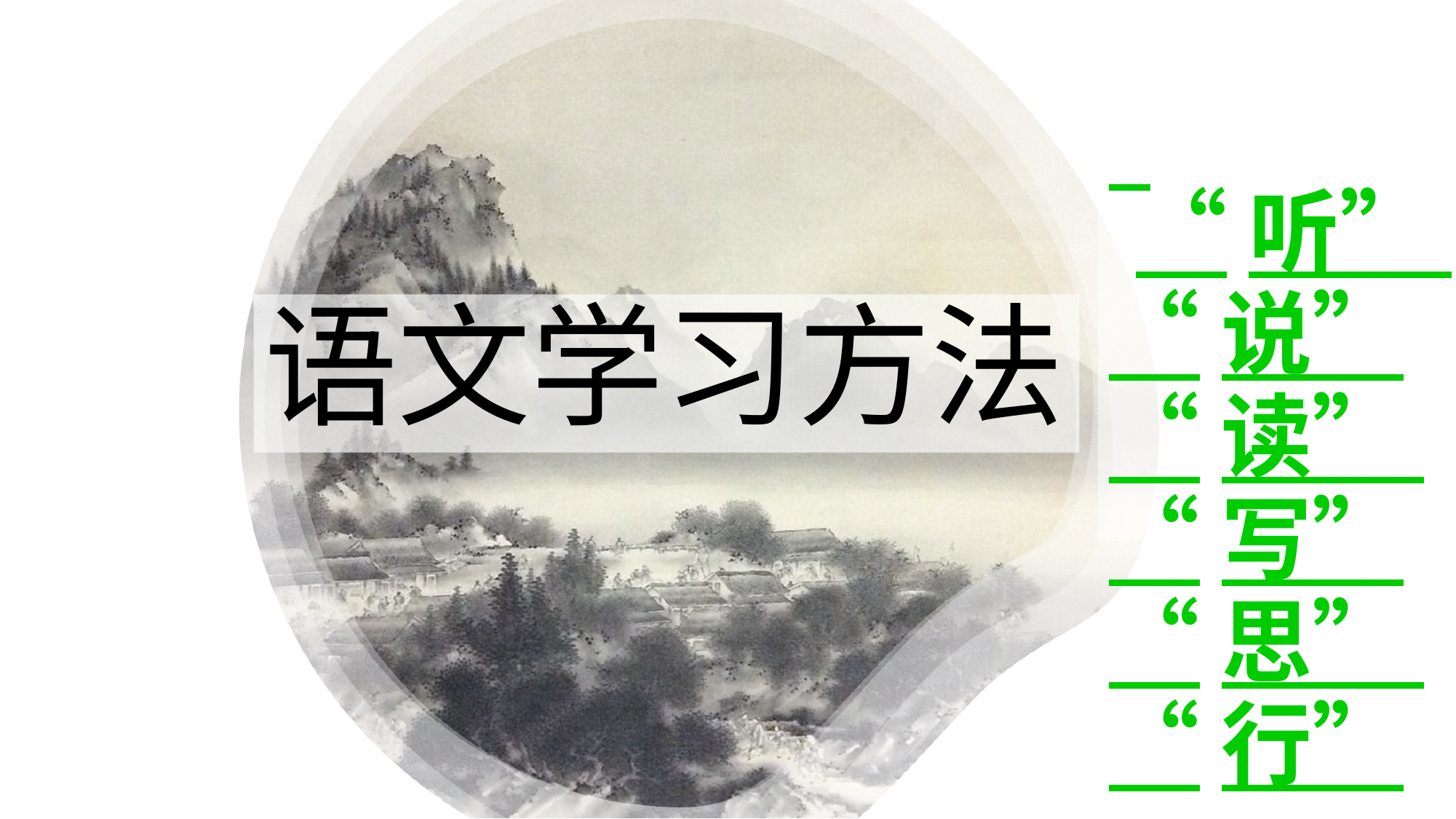

“听”
“说”
“读”
“写”
“思”
“行”
# 语文学习方法